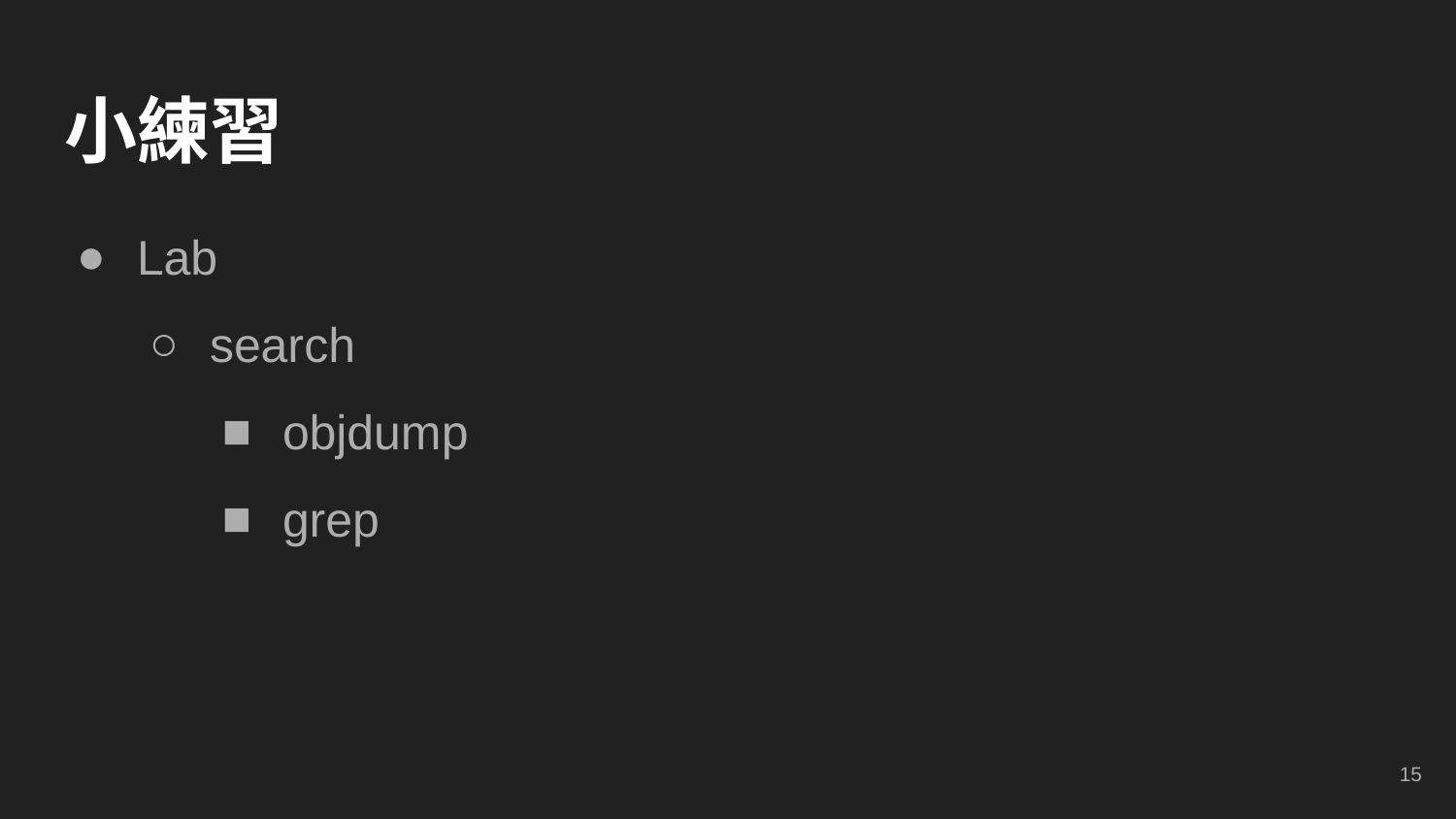

# 小練習
Lab
search
objdump
grep
15